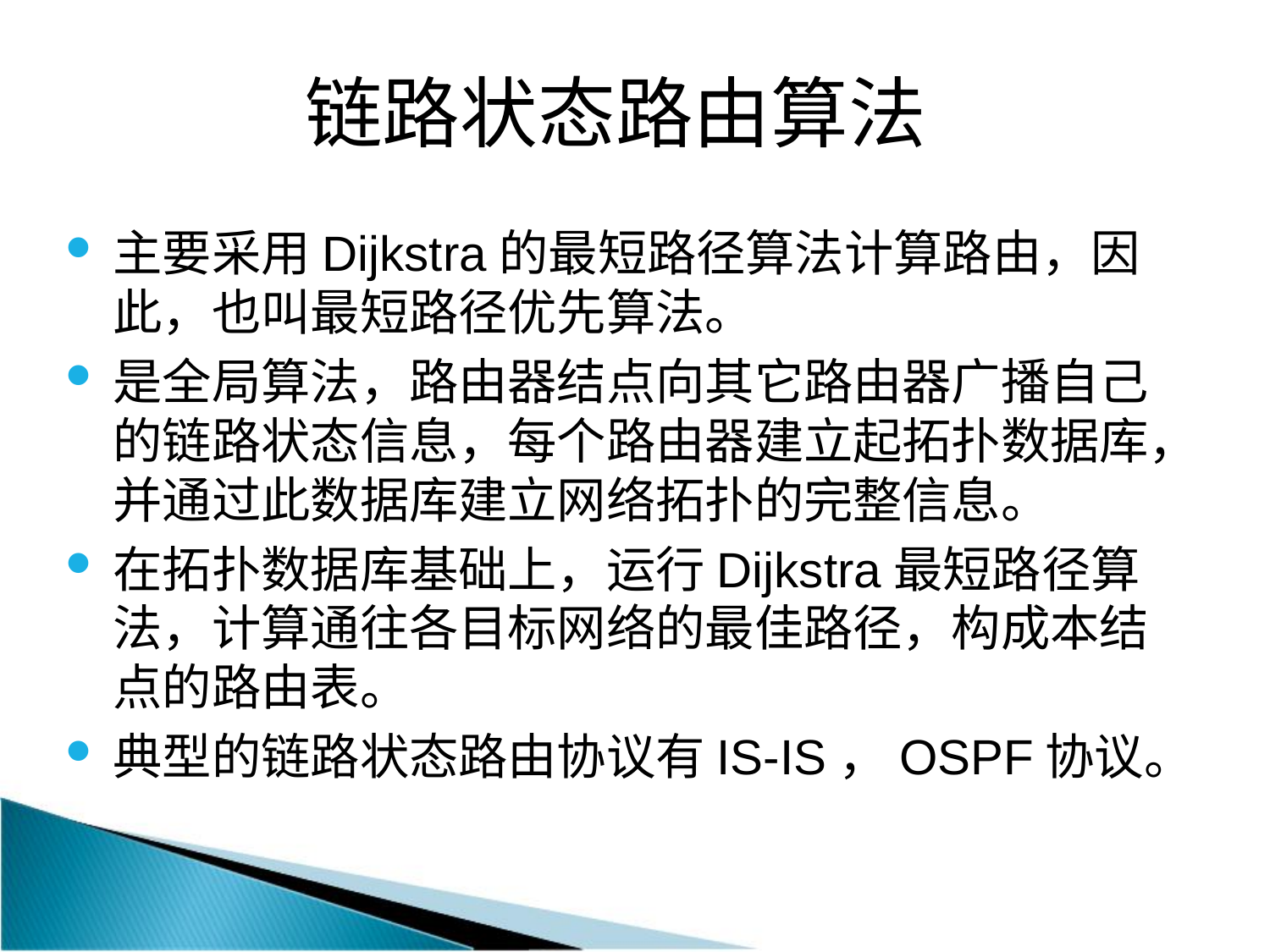

# 链路状态路由算法
主要采用Dijkstra的最短路径算法计算路由，因此，也叫最短路径优先算法。
是全局算法，路由器结点向其它路由器广播自己的链路状态信息，每个路由器建立起拓扑数据库，并通过此数据库建立网络拓扑的完整信息。
在拓扑数据库基础上，运行Dijkstra最短路径算法，计算通往各目标网络的最佳路径，构成本结点的路由表。
典型的链路状态路由协议有IS-IS，OSPF协议。